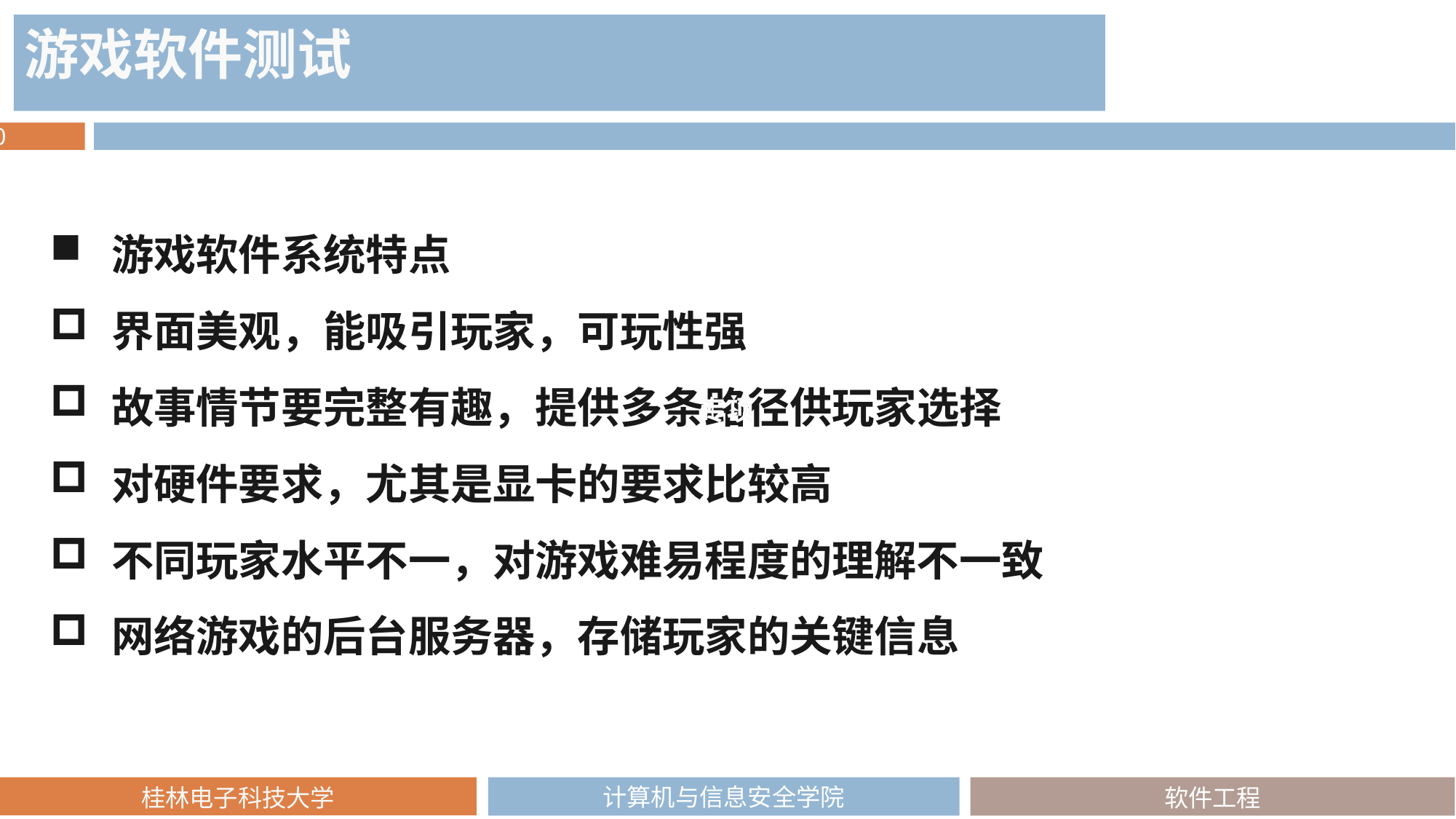

游戏软件测试
游戏软件系统特点
界面美观，能吸引玩家，可玩性强
故事情节要完整有趣，提供多条路径供玩家选择
对硬件要求，尤其是显卡的要求比较高
不同玩家水平不一，对游戏难易程度的理解不一致
网络游戏的后台服务器，存储玩家的关键信息
专项